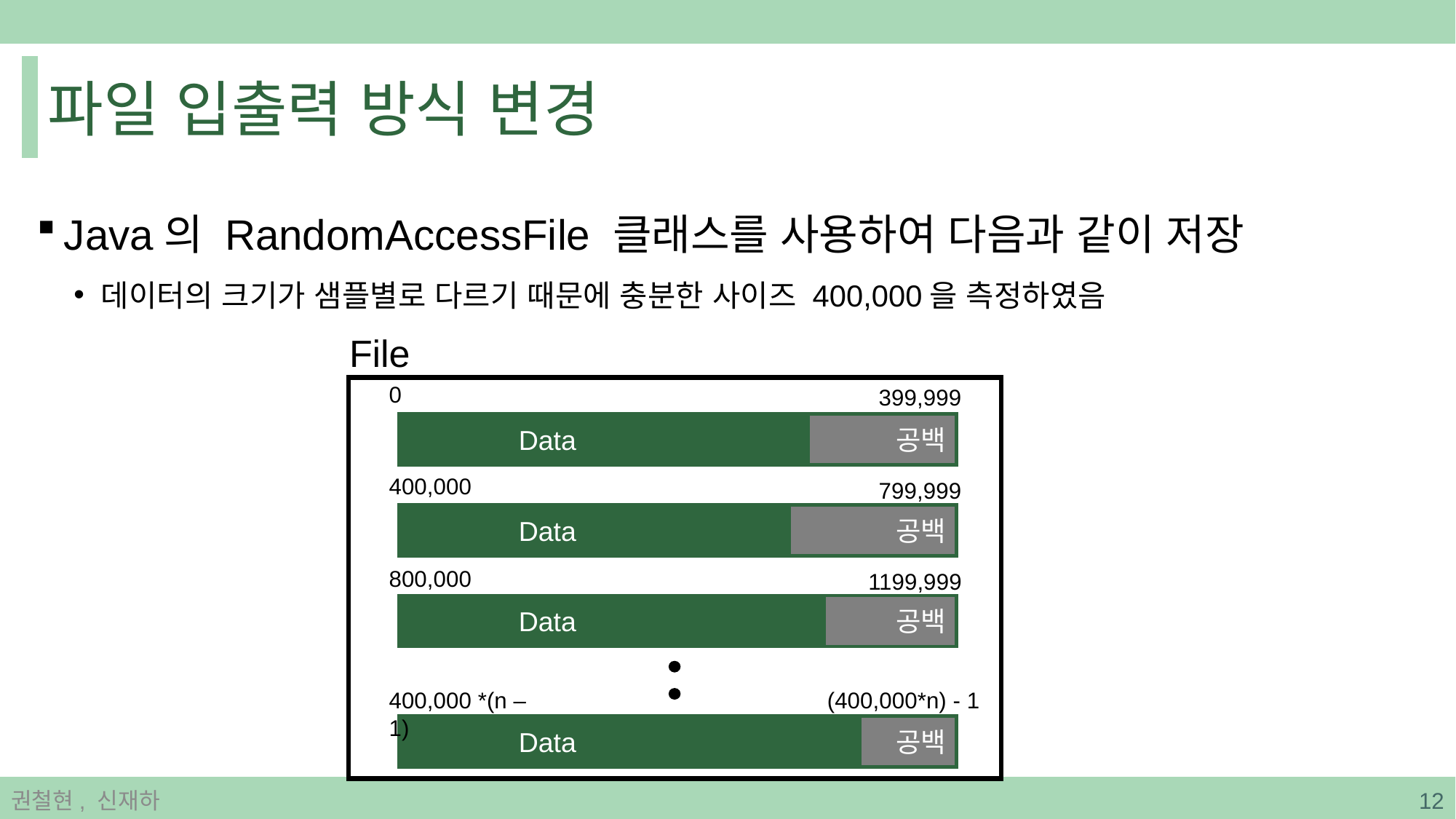

# 파일 입출력 방식 변경
Java의 RandomAccessFile 클래스를 사용하여 다음과 같이 저장
데이터의 크기가 샘플별로 다르기 때문에 충분한 사이즈 400,000을 측정하였음
File
0

399,999
         	Data
공백
400,000
799,999
  	Data
공백
800,000
1199,999
	Data
공백

400,000 *(n – 1)
(400,000*n) - 1

	Data
공백
권철현, 신재하
12